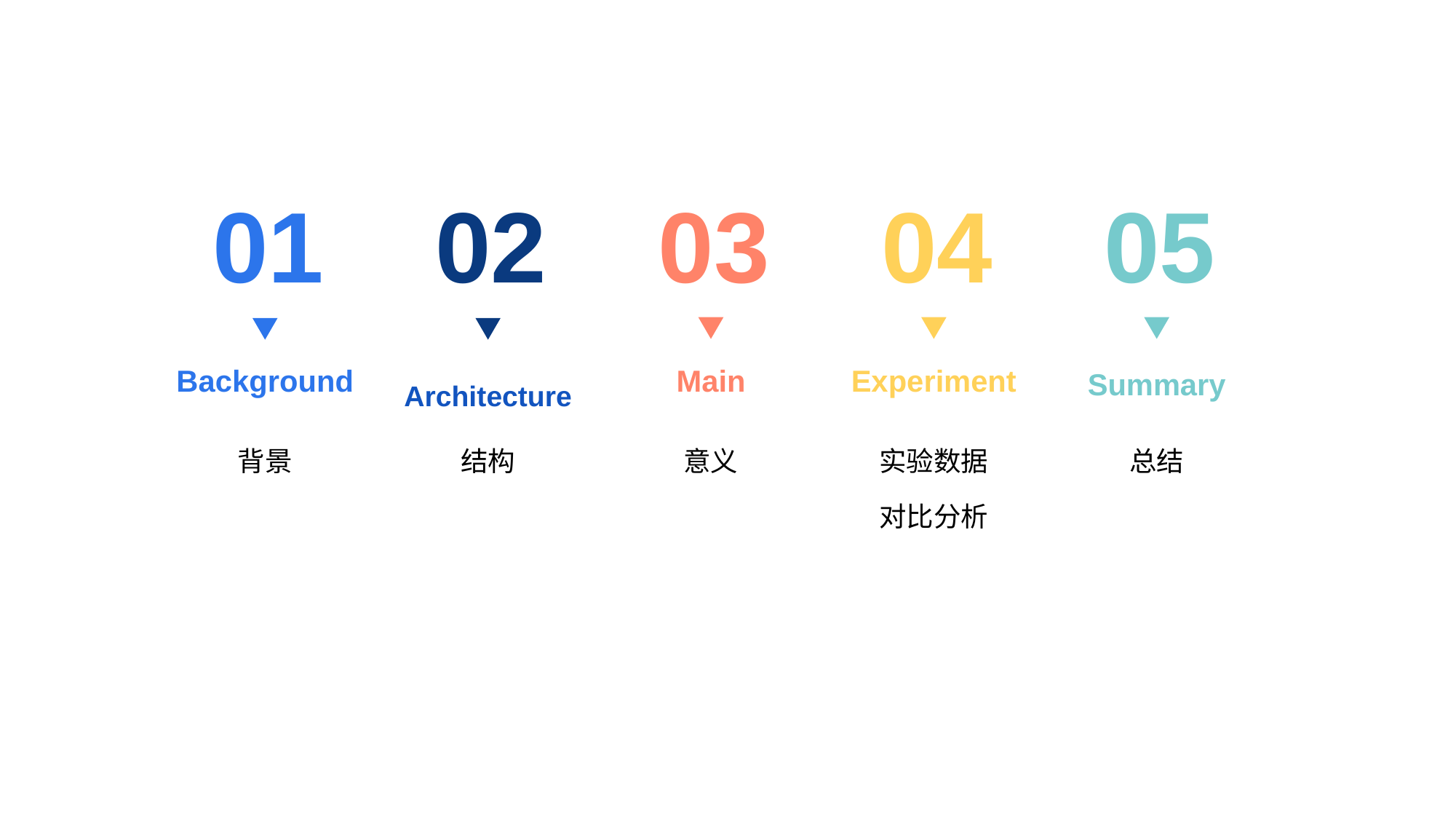

01

Background
背景

02

Architecture

结构
03

Main
意义
04

Experiment
实验数据
对比分析
05

Summary
总结